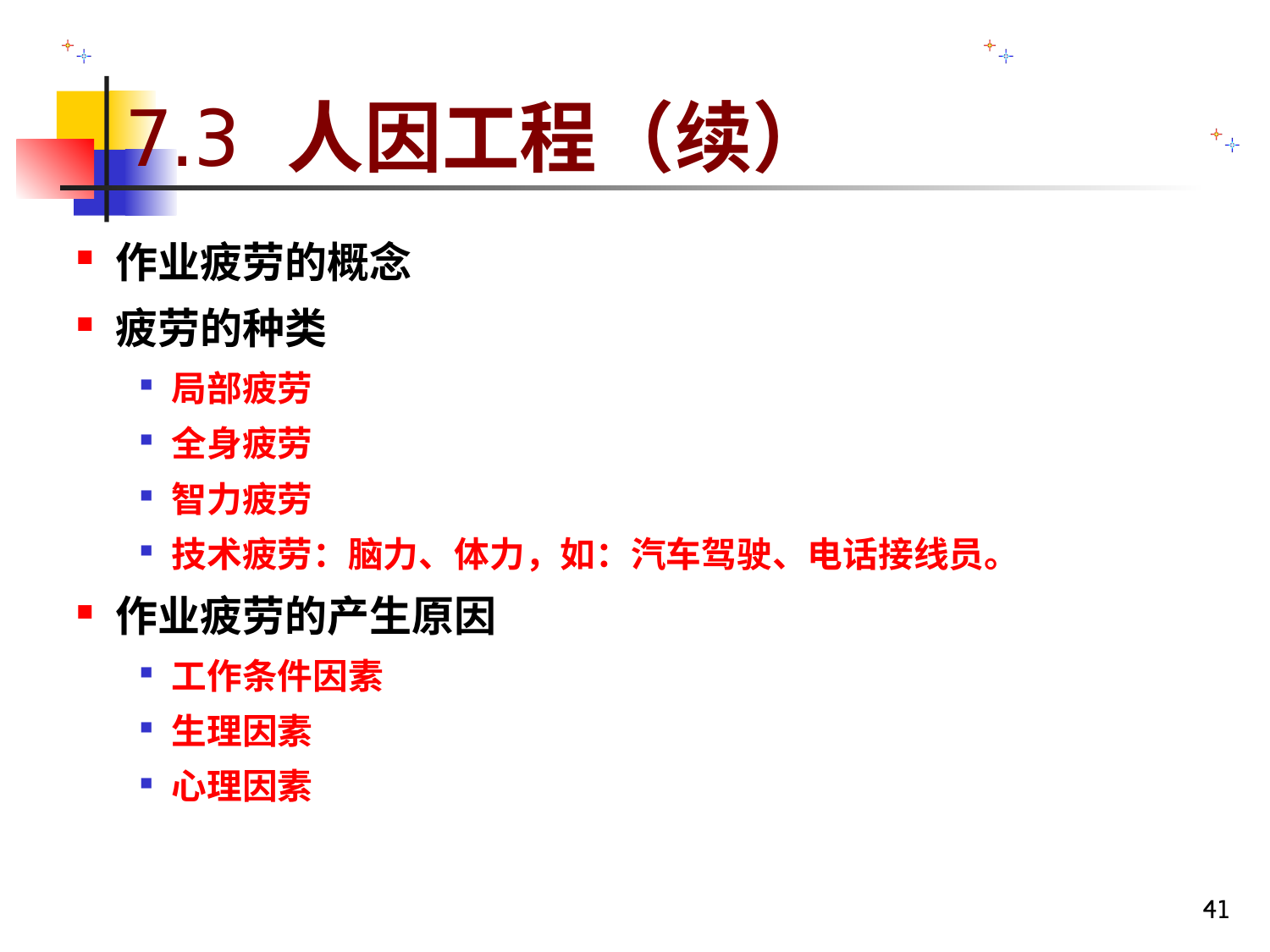

# 7.3 人因工程（续）
作业疲劳的概念
疲劳的种类
局部疲劳
全身疲劳
智力疲劳
技术疲劳：脑力、体力，如：汽车驾驶、电话接线员。
作业疲劳的产生原因
工作条件因素
生理因素
心理因素

41